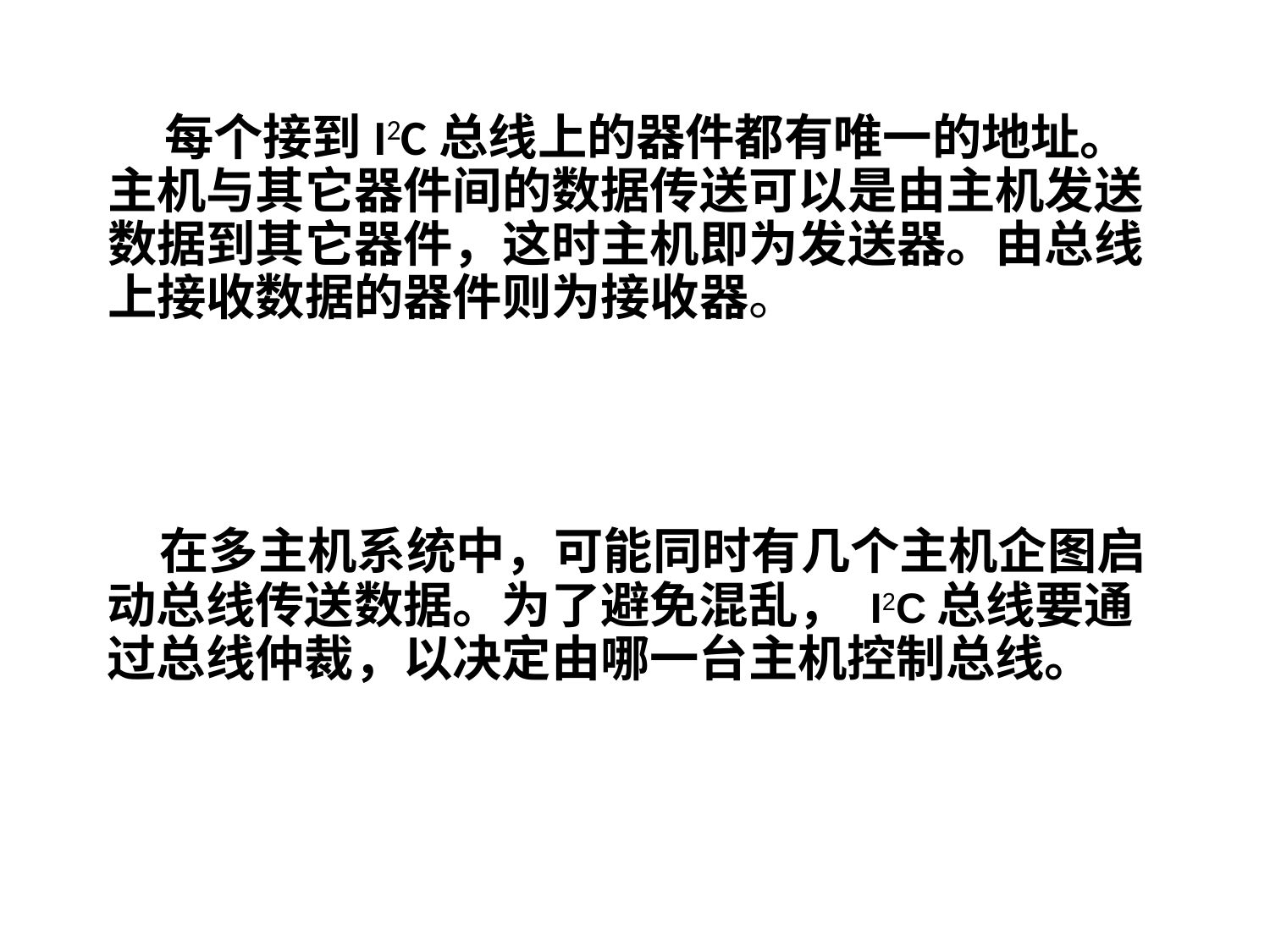

每个接到I2C总线上的器件都有唯一的地址。主机与其它器件间的数据传送可以是由主机发送数据到其它器件，这时主机即为发送器。由总线上接收数据的器件则为接收器。

   在多主机系统中，可能同时有几个主机企图启动总线传送数据。为了避免混乱， I2C总线要通过总线仲裁，以决定由哪一台主机控制总线。